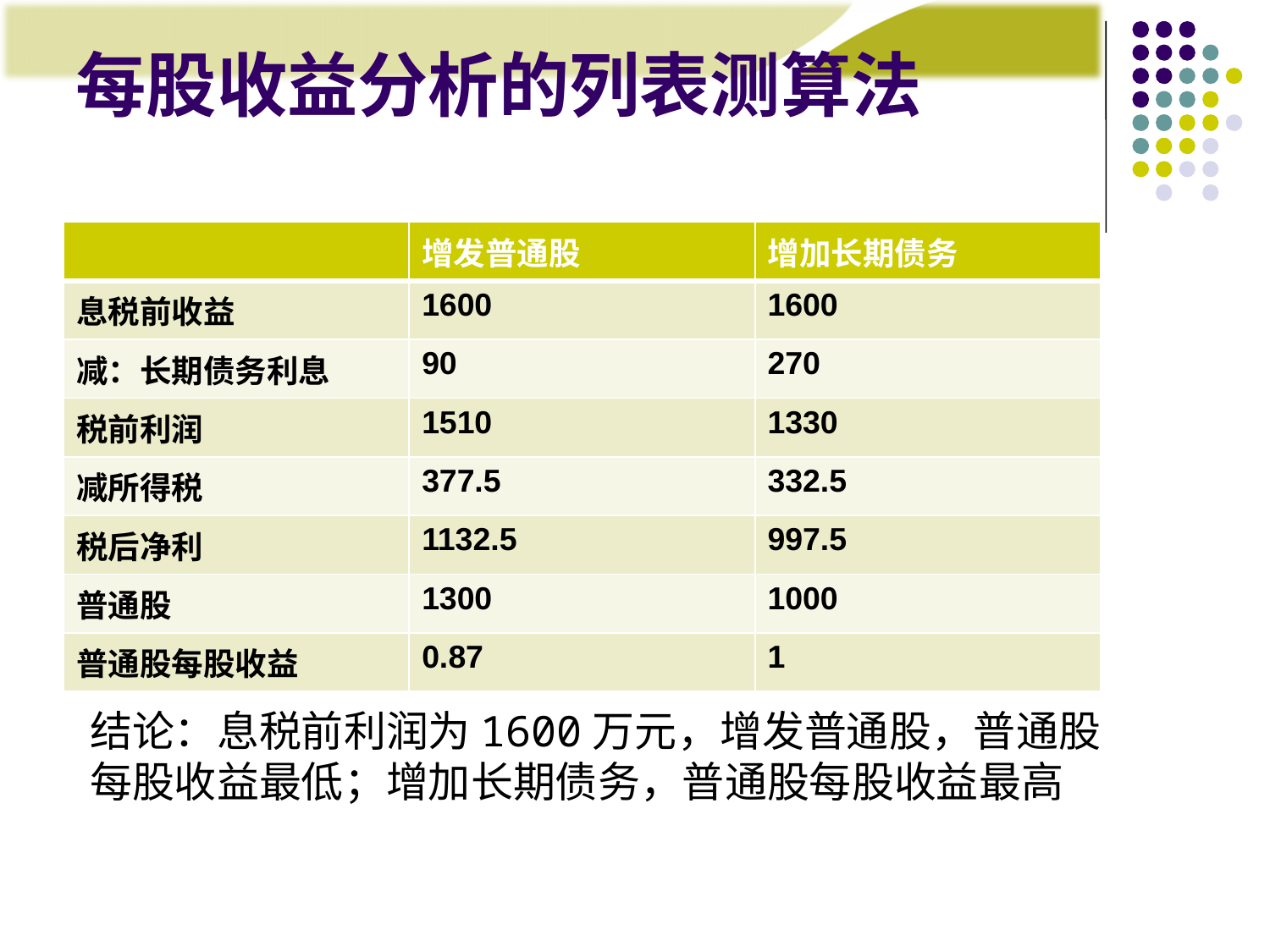

# 每股收益分析的列表测算法
|  | 增发普通股 | 增加长期债务 |
| --- | --- | --- |
| 息税前收益 | 1600 | 1600 |
| 减：长期债务利息 | 90 | 270 |
| 税前利润 | 1510 | 1330 |
| 减所得税 | 377.5 | 332.5 |
| 税后净利 | 1132.5 | 997.5 |
| 普通股 | 1300 | 1000 |
| 普通股每股收益 | 0.87 | 1 |
结论：息税前利润为1600万元，增发普通股，普通股每股收益最低；增加长期债务，普通股每股收益最高